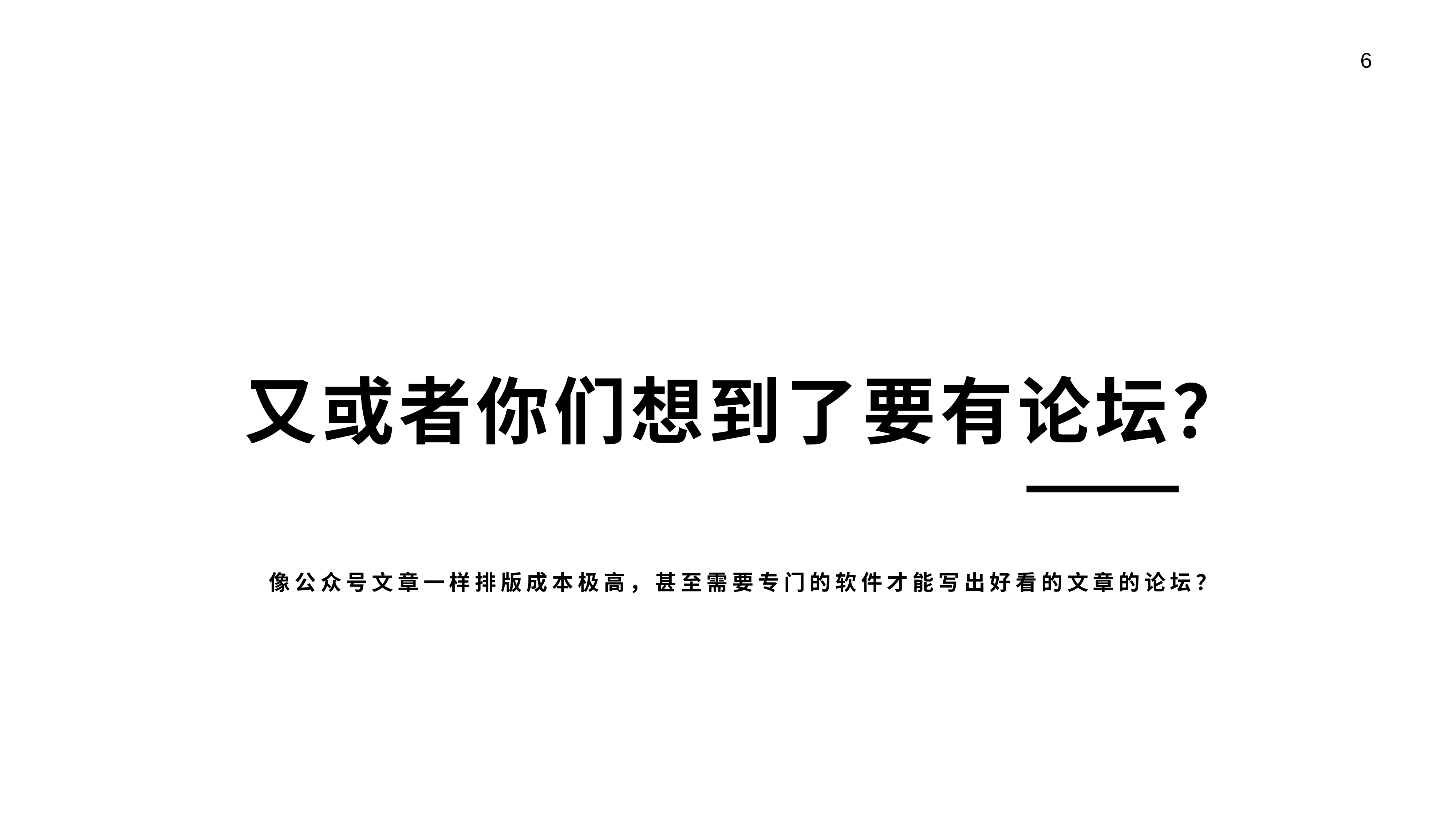

又或者你们想到了要有论坛？

像公众号文章一样排版成本极高，甚至需要专门的软件才能写出好看的文章的论坛？